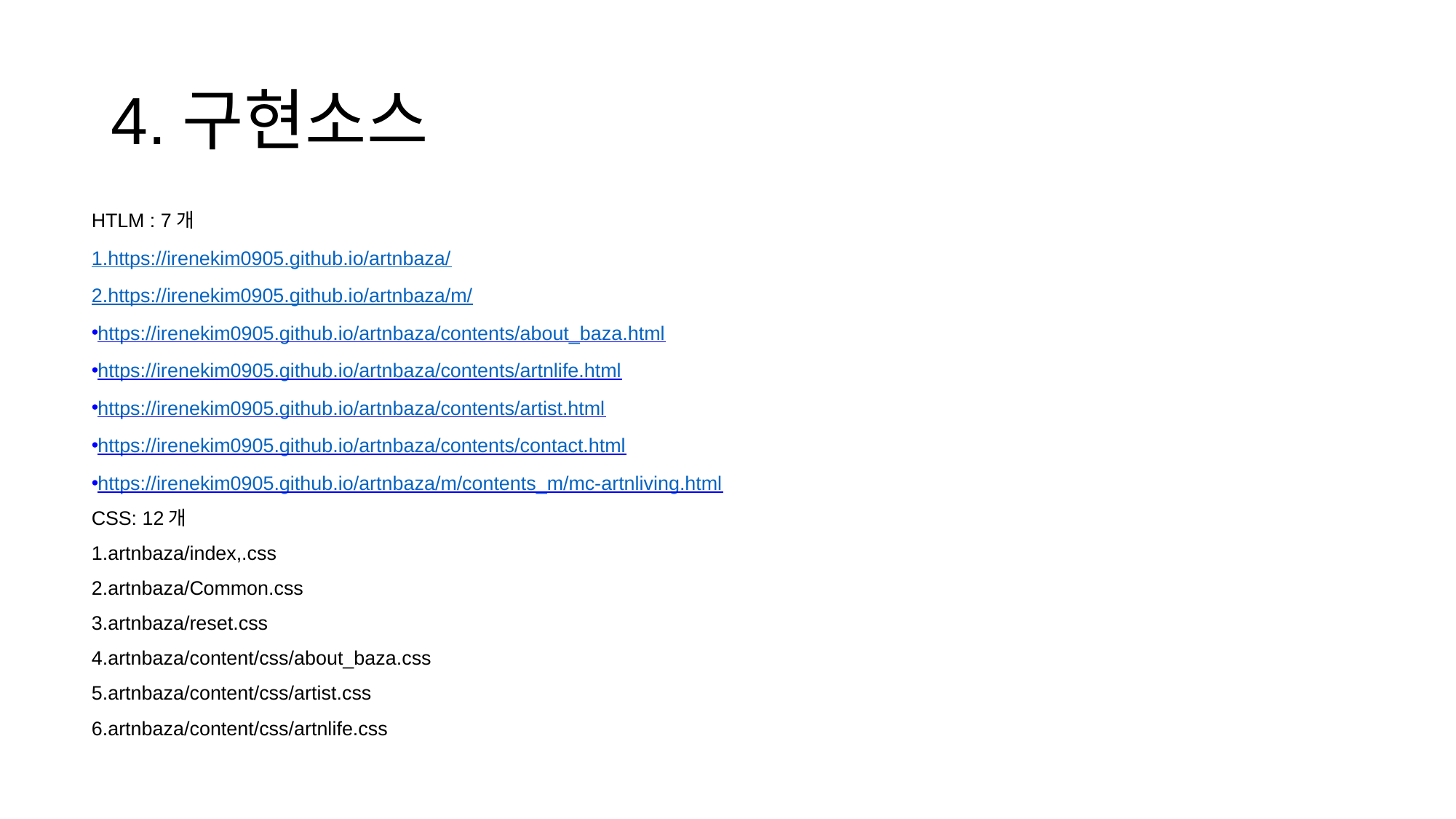

# 4.구현소스
HTLM : 7개
1.https://irenekim0905.github.io/artnbaza/
2.https://irenekim0905.github.io/artnbaza/m/
https://irenekim0905.github.io/artnbaza/contents/about_baza.html
https://irenekim0905.github.io/artnbaza/contents/artnlife.html
https://irenekim0905.github.io/artnbaza/contents/artist.html
https://irenekim0905.github.io/artnbaza/contents/contact.html
https://irenekim0905.github.io/artnbaza/m/contents_m/mc-artnliving.html
CSS: 12개
1.artnbaza/index,.css
2.artnbaza/Common.css
3.artnbaza/reset.css
4.artnbaza/content/css/about_baza.css
5.artnbaza/content/css/artist.css
6.artnbaza/content/css/artnlife.css